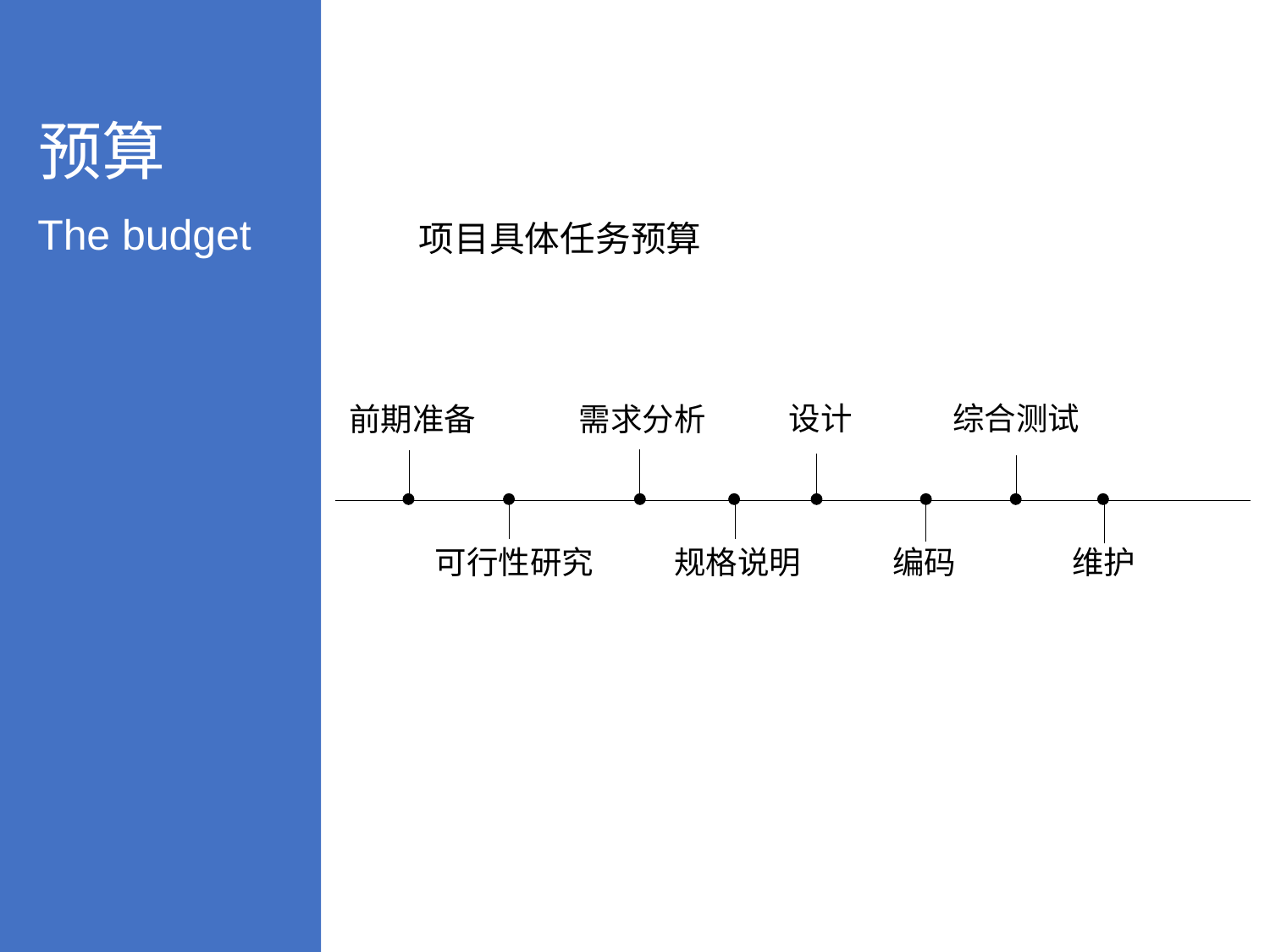

预算
The budget
项目具体任务预算
设计
综合测试
需求分析
前期准备

可行性研究
规格说明
编码
维护